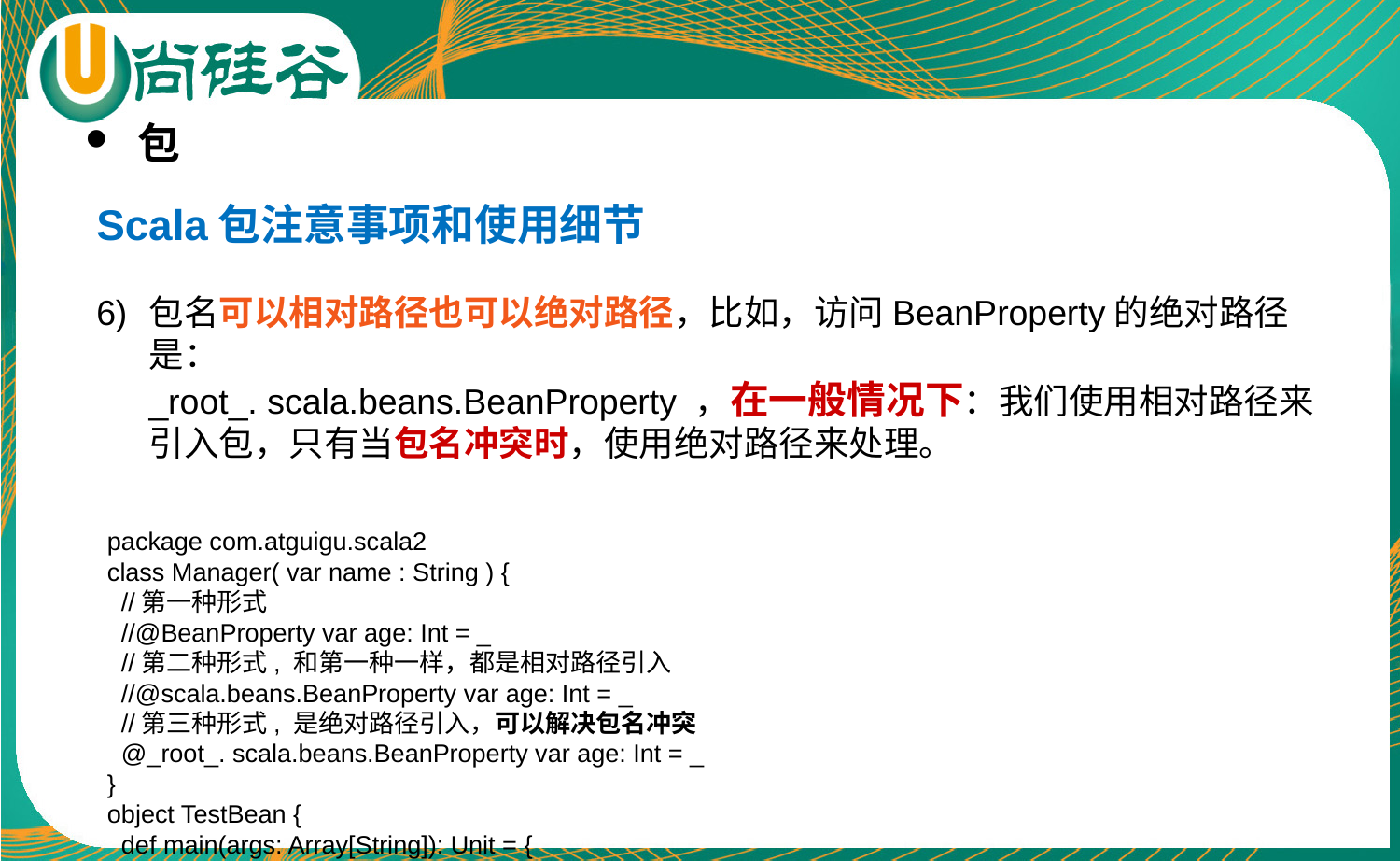

包

Scala包注意事项和使用细节

包名可以相对路径也可以绝对路径，比如，访问BeanProperty的绝对路径是：
_root_. scala.beans.BeanProperty ，在一般情况下：我们使用相对路径来引入包，只有当包名冲突时，使用绝对路径来处理。
package com.atguigu.scala2
class Manager( var name : String ) {
  //第一种形式
  //@BeanProperty var age: Int = _
  //第二种形式, 和第一种一样，都是相对路径引入
  //@scala.beans.BeanProperty var age: Int = _
  //第三种形式, 是绝对路径引入，可以解决包名冲突
  @_root_. scala.beans.BeanProperty var age: Int = _
}
object TestBean {
  def main(args: Array[String]): Unit = {
    val m = new Manager("jack")
    println("m=" + m)
  }}